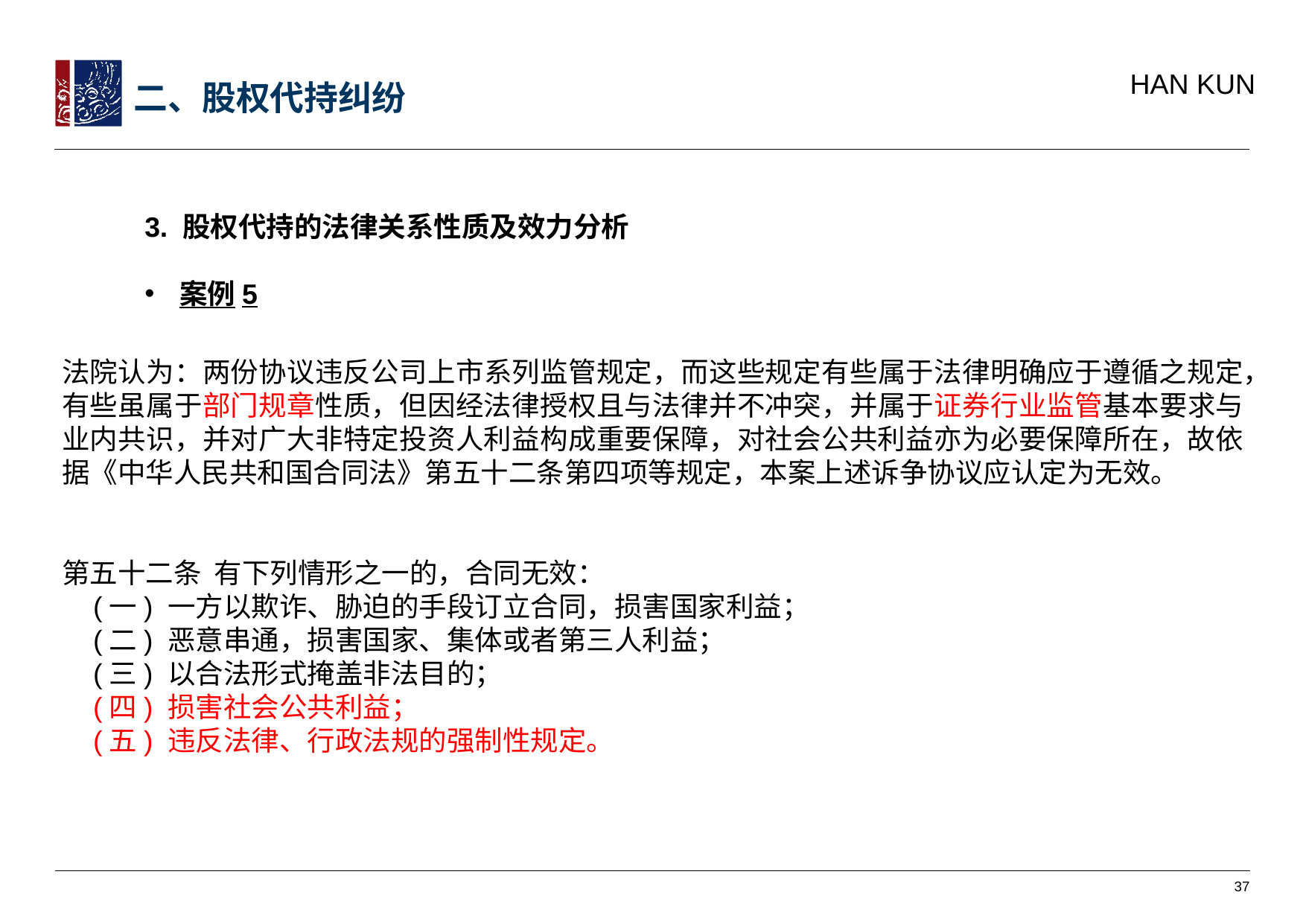

二、股权代持纠纷
3. 股权代持的法律关系性质及效力分析

案例5
法院认为：两份协议违反公司上市系列监管规定，而这些规定有些属于法律明确应于遵循之规定，有些虽属于部门规章性质，但因经法律授权且与法律并不冲突，并属于证券行业监管基本要求与业内共识，并对广大非特定投资人利益构成重要保障，对社会公共利益亦为必要保障所在，故依据《中华人民共和国合同法》第五十二条第四项等规定，本案上述诉争协议应认定为无效。

第五十二条  有下列情形之一的，合同无效：
    (一) 一方以欺诈、胁迫的手段订立合同，损害国家利益；
    (二) 恶意串通，损害国家、集体或者第三人利益；
    (三) 以合法形式掩盖非法目的；
    (四) 损害社会公共利益；
    (五) 违反法律、行政法规的强制性规定。